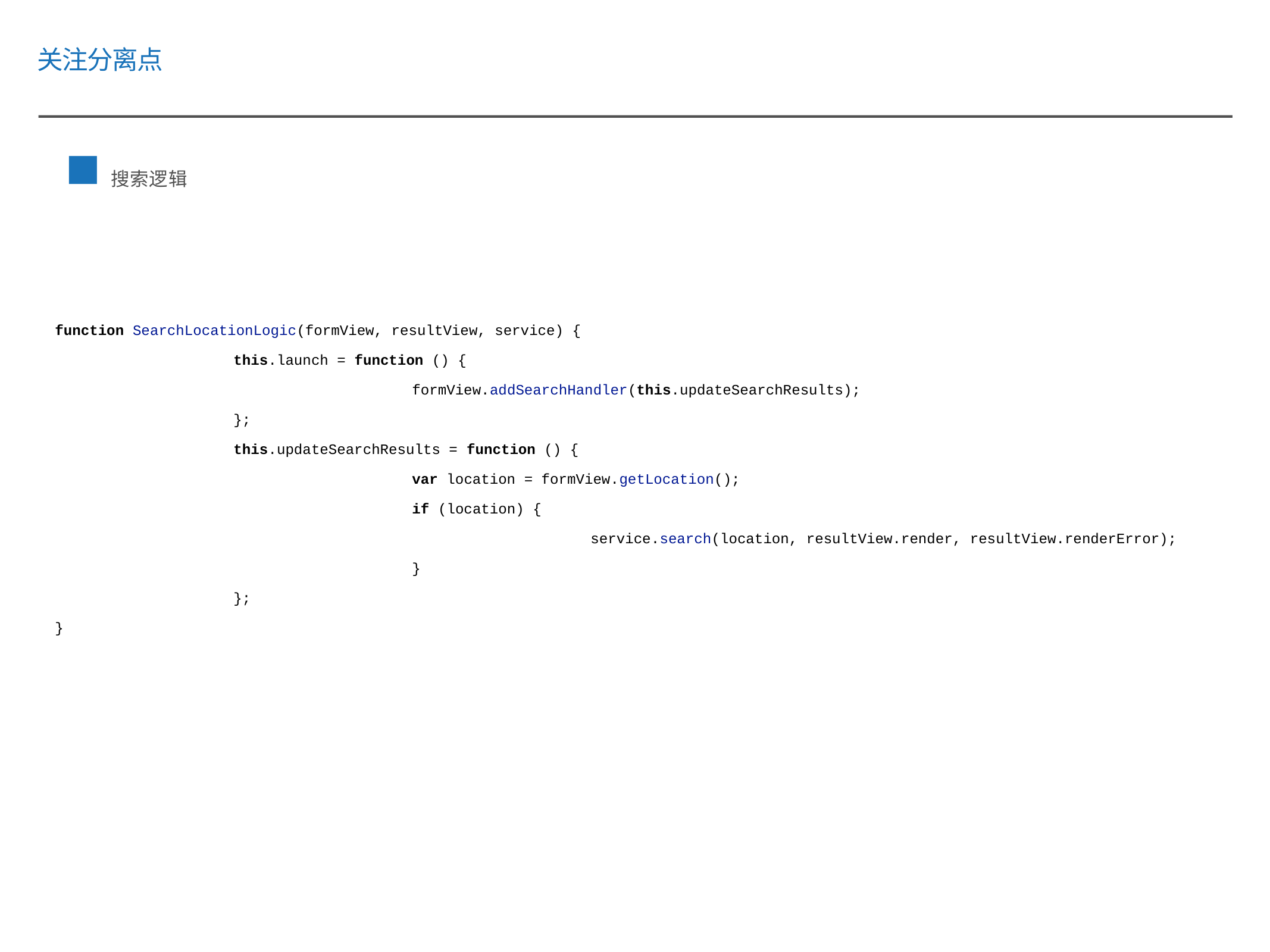

关注分离点
搜索逻辑
function SearchLocationLogic(formView, resultView, service) {
		this.launch = function () {
				formView.addSearchHandler(this.updateSearchResults);
		};
		this.updateSearchResults = function () {
				var location = formView.getLocation();
				if (location) {
						service.search(location, resultView.render, resultView.renderError);
				}
		};
}